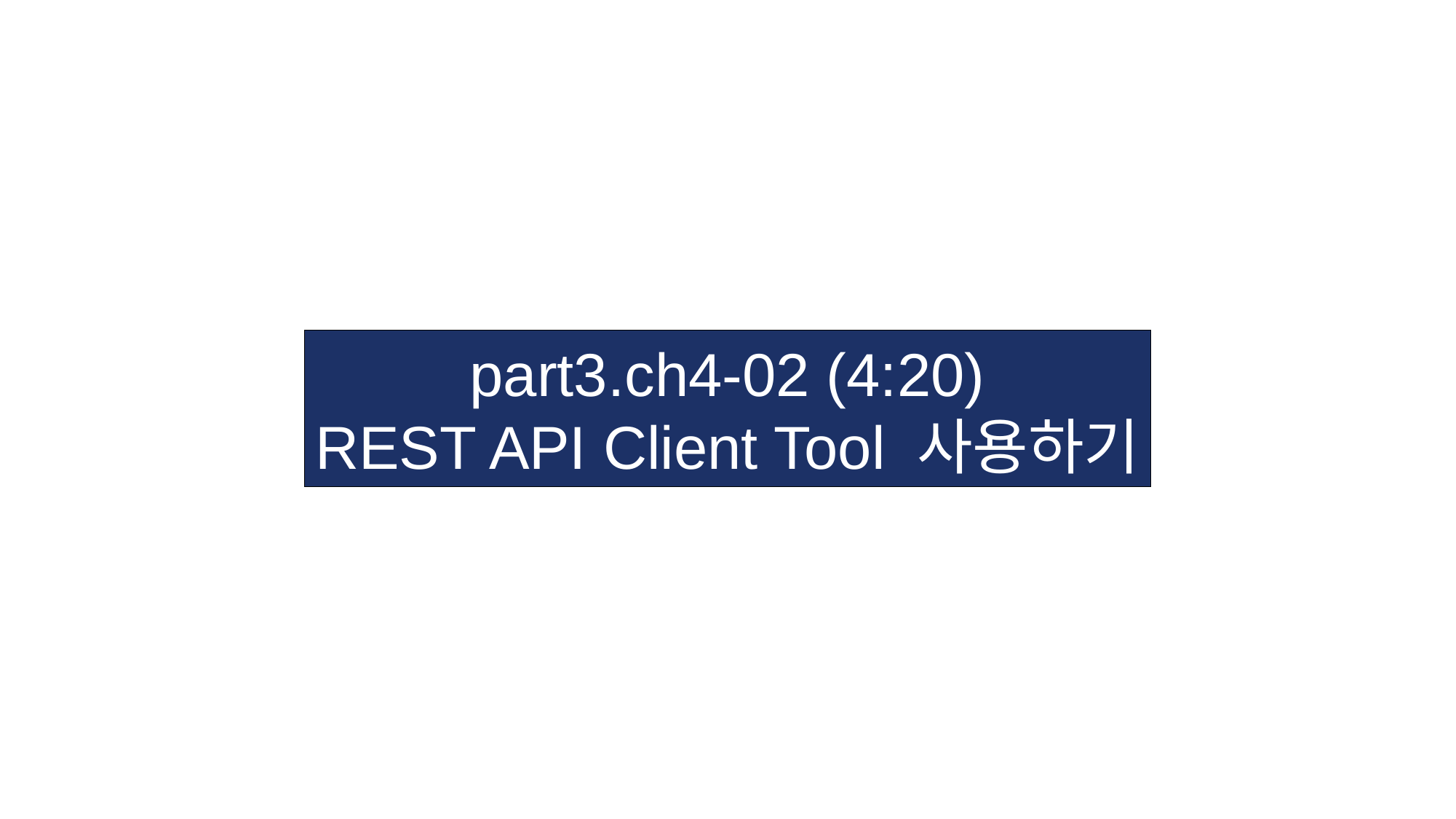

part3.ch4-02 (4:20)
REST API Client Tool 사용하기